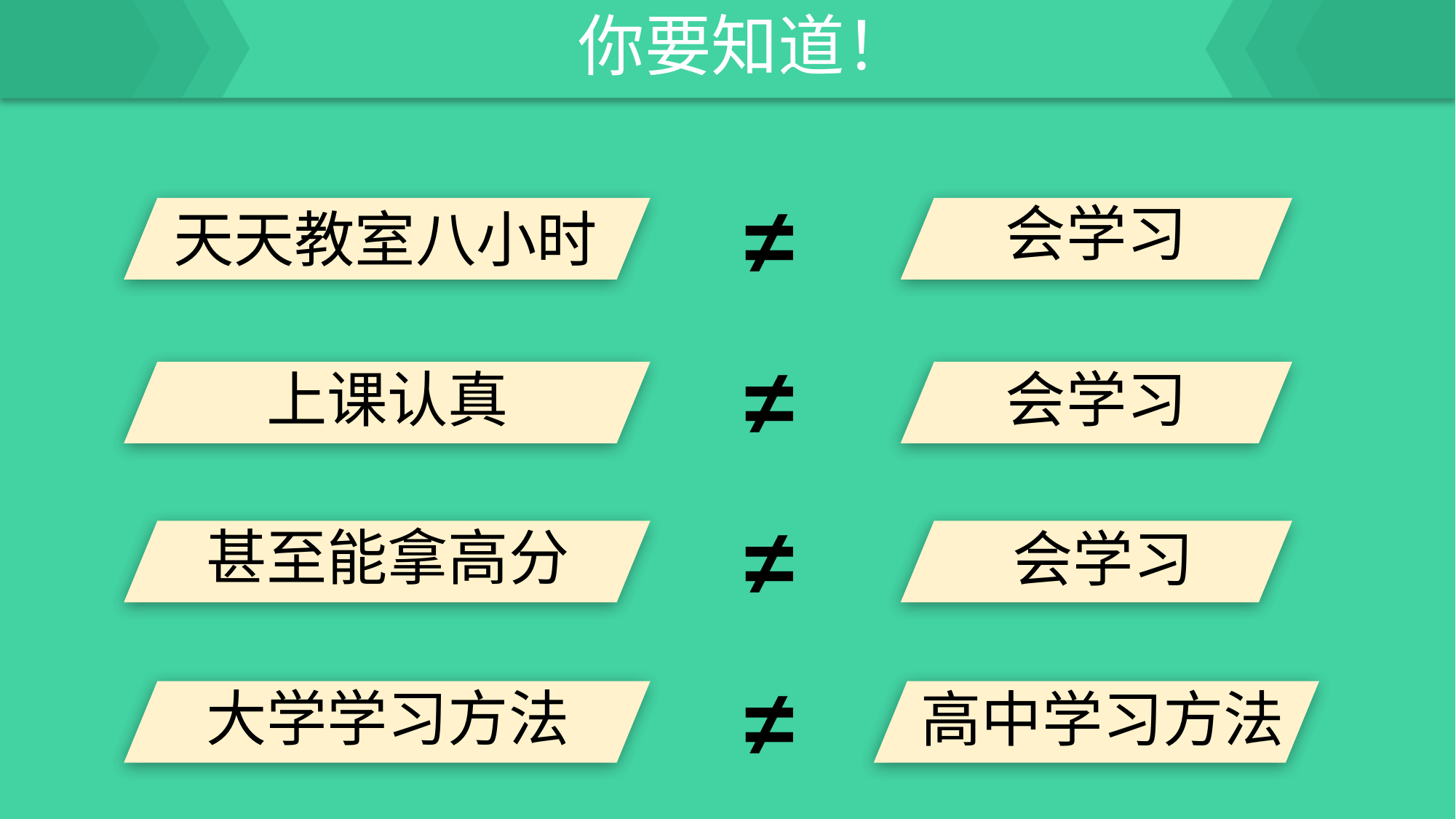

你要知道！

≠
会学习
天天教室八小时

≠
会学习
上课认真
会学习

≠
甚至能拿高分
会学习

≠
大学学习方法
高中学习方法